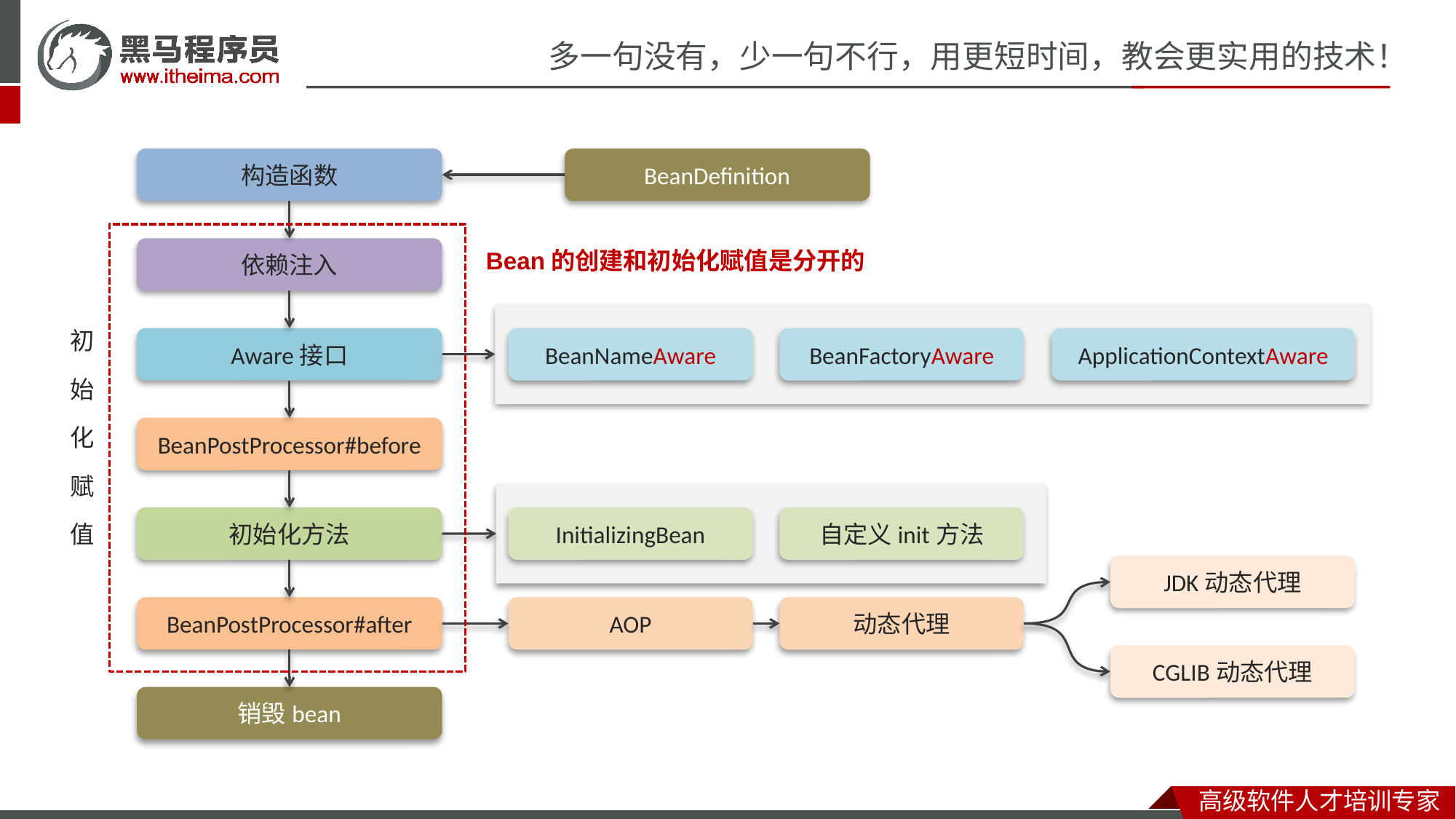

构造函数
BeanDefinition

Bean的创建和初始化赋值是分开的
依赖注入

BeanNameAware
BeanFactoryAware
ApplicationContextAware
初
始
化
赋
值
Aware接口
BeanPostProcessor#before

InitializingBean
自定义init方法
初始化方法
JDK动态代理
BeanPostProcessor#after
AOP
动态代理
CGLIB动态代理
销毁bean